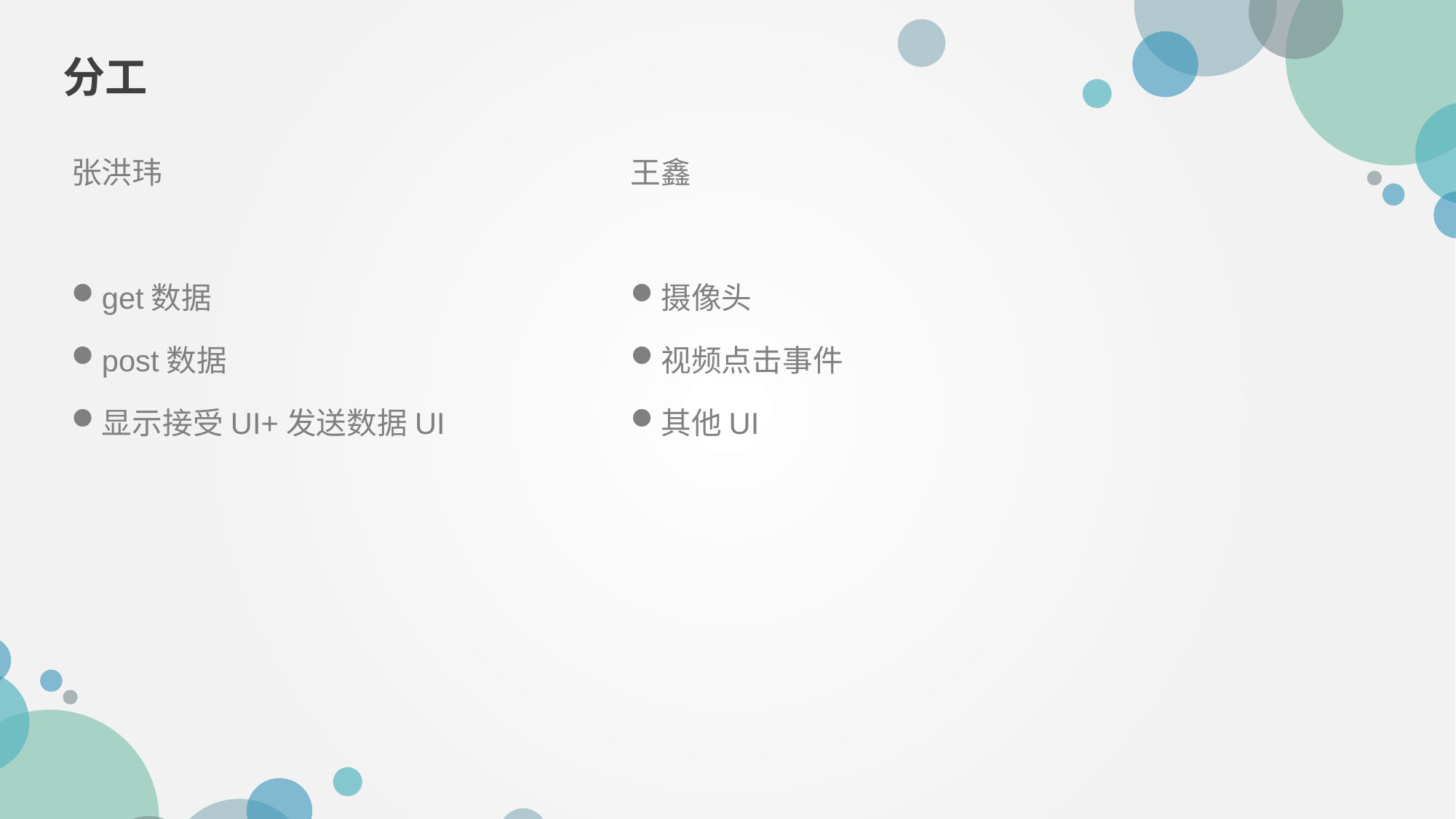

分工

张洪玮

get数据
post数据
显示接受UI+发送数据UI

王鑫

摄像头
视频点击事件
其他UI